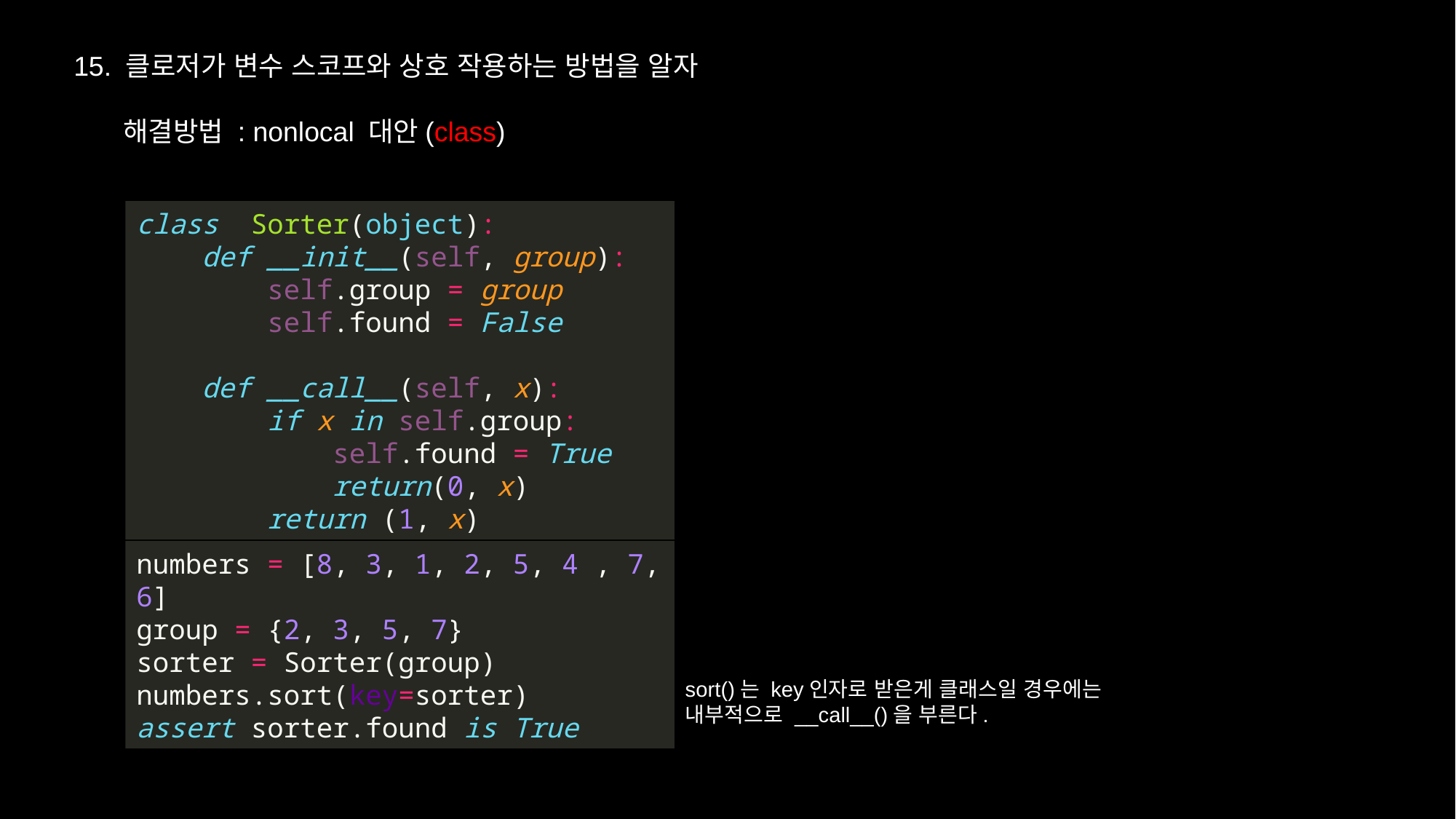

15. 클로저가 변수 스코프와 상호 작용하는 방법을 알자
해결방법 : nonlocal 대안(class)
class  Sorter(object):
    def __init__(self, group):
        self.group = group
        self.found = False
    def __call__(self, x):
        if x in self.group:
            self.found = True
            return(0, x)
        return (1, x)
numbers = [8, 3, 1, 2, 5, 4 , 7, 6]
group = {2, 3, 5, 7}
sorter = Sorter(group)
numbers.sort(key=sorter)
assert sorter.found is True
sort()는 key인자로 받은게 클래스일 경우에는
내부적으로 __call__()을 부른다.